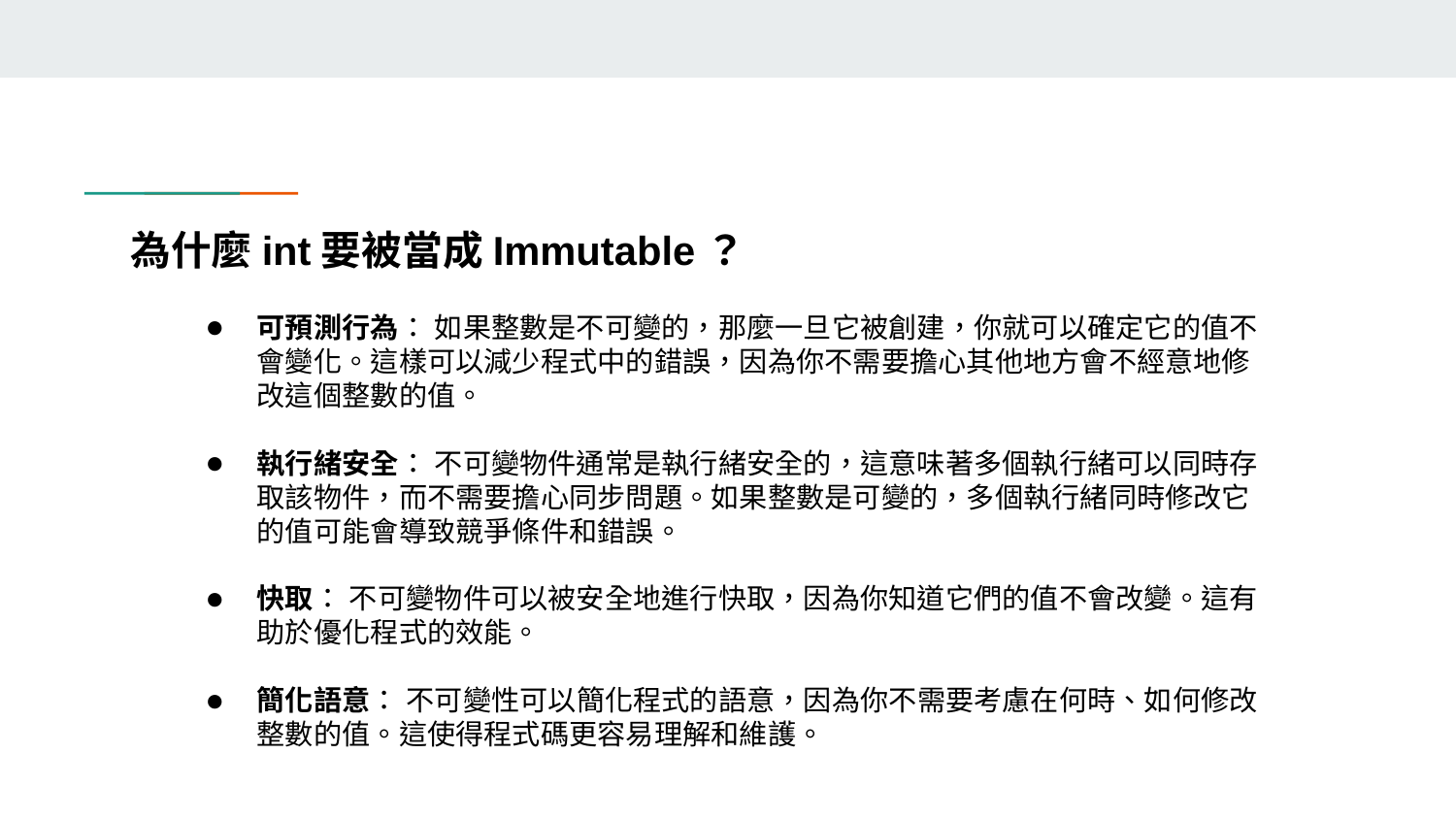

# 為什麼int要被當成Immutable？
可預測行為： 如果整數是不可變的，那麼一旦它被創建，你就可以確定它的值不會變化。這樣可以減少程式中的錯誤，因為你不需要擔心其他地方會不經意地修改這個整數的值。

執行緒安全： 不可變物件通常是執行緒安全的，這意味著多個執行緒可以同時存取該物件，而不需要擔心同步問題。如果整數是可變的，多個執行緒同時修改它的值可能會導致競爭條件和錯誤。

快取： 不可變物件可以被安全地進行快取，因為你知道它們的值不會改變。這有助於優化程式的效能。

簡化語意： 不可變性可以簡化程式的語意，因為你不需要考慮在何時、如何修改整數的值。這使得程式碼更容易理解和維護。